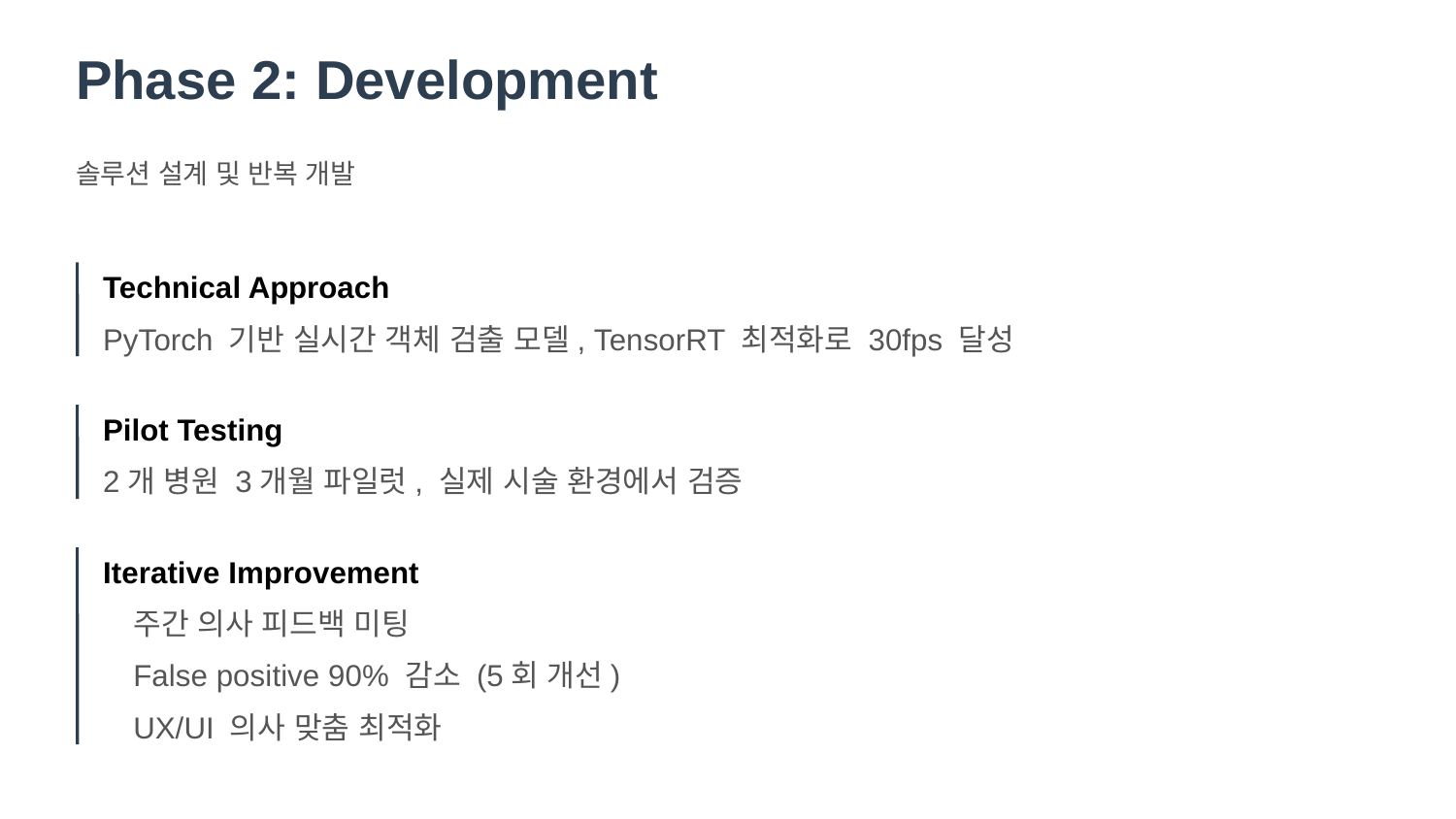

Phase 2: Development
솔루션 설계 및 반복 개발

Technical Approach
PyTorch 기반 실시간 객체 검출 모델, TensorRT 최적화로 30fps 달성

Pilot Testing
2개 병원 3개월 파일럿, 실제 시술 환경에서 검증

Iterative Improvement

주간 의사 피드백 미팅
False positive 90% 감소 (5회 개선)
UX/UI 의사 맞춤 최적화